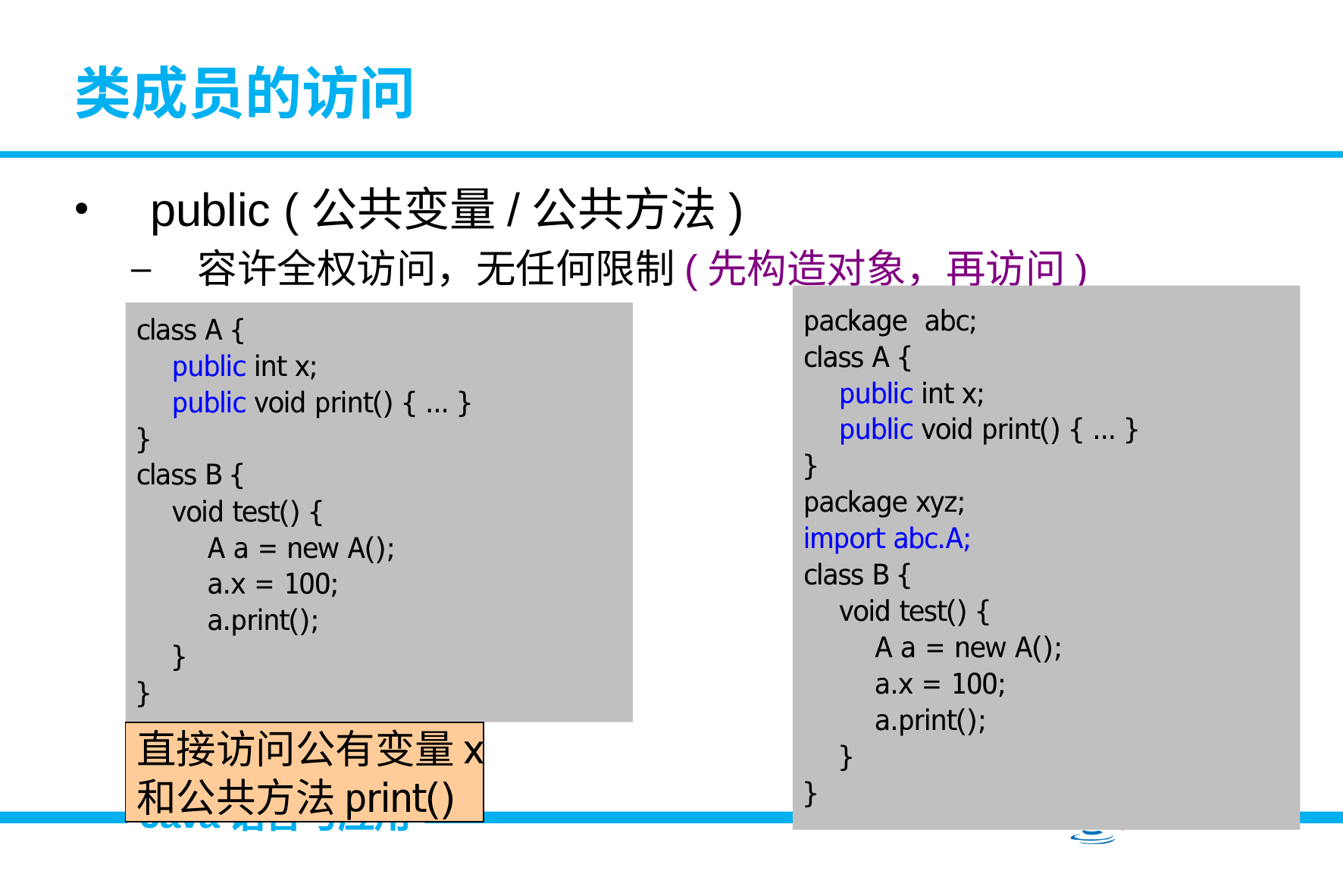

27
# 类成员的访问
public (公共变量/公共方法)
容许全权访问，无任何限制(先构造对象，再访问)
package  abc;
class A {
    public int x;
    public void print() { … }
}
package xyz;
import abc.A;
class B {
    void test() {
        A a = new A();
        a.x = 100;
        a.print();
    }
}
class A {
    public int x;
    public void print() { … }
}
class B {
    void test() {
        A a = new A();
        a.x = 100;
        a.print();
    }
}
直接访问公有变量x
和公共方法print()